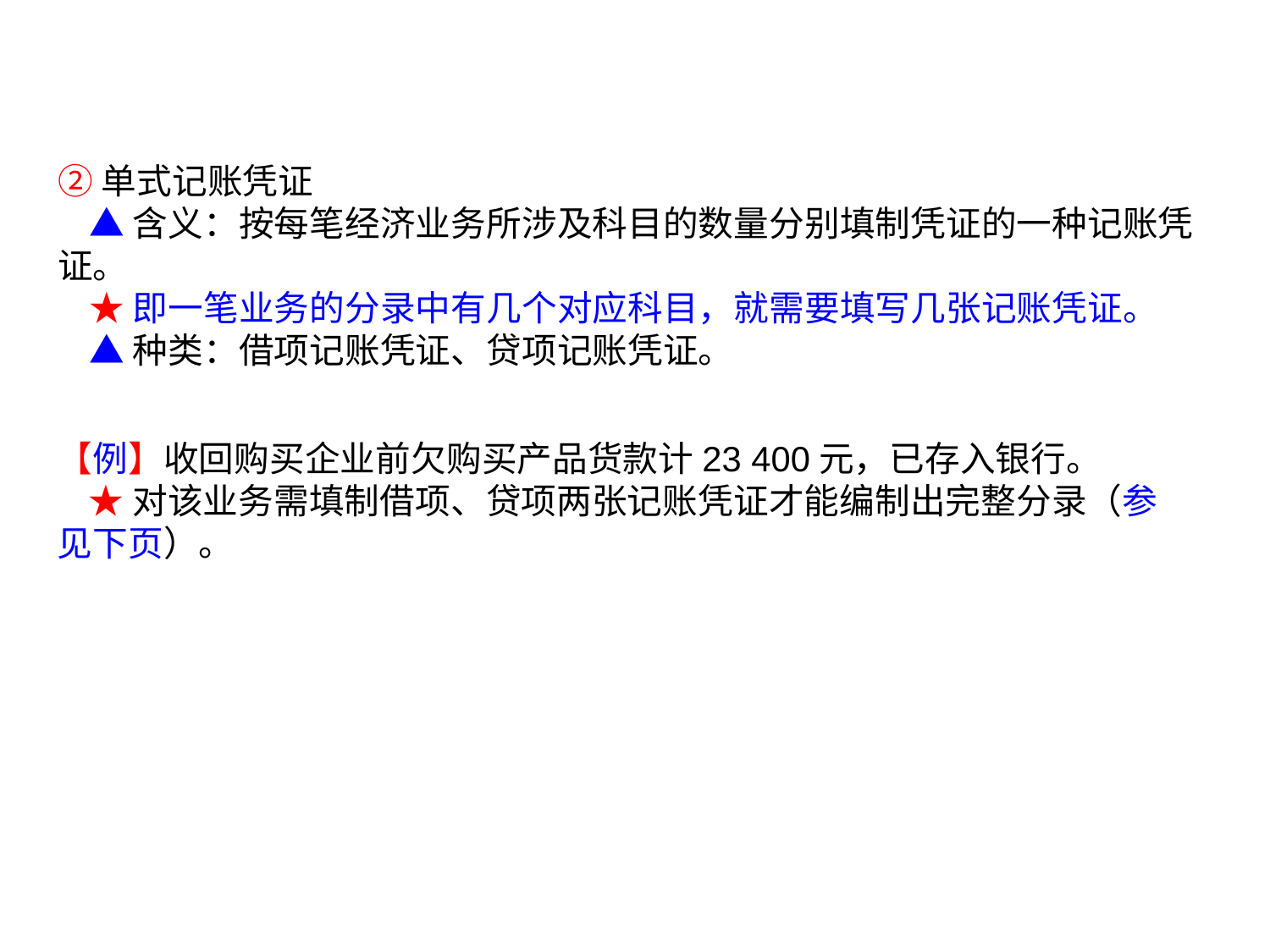

②单式记账凭证
    ▲含义：按每笔经济业务所涉及科目的数量分别填制凭证的一种记账凭证。
    ★即一笔业务的分录中有几个对应科目，就需要填写几张记账凭证。
    ▲种类：借项记账凭证、贷项记账凭证。
【例】收回购买企业前欠购买产品货款计23 400元，已存入银行。
    ★对该业务需填制借项、贷项两张记账凭证才能编制出完整分录（参见下页）。